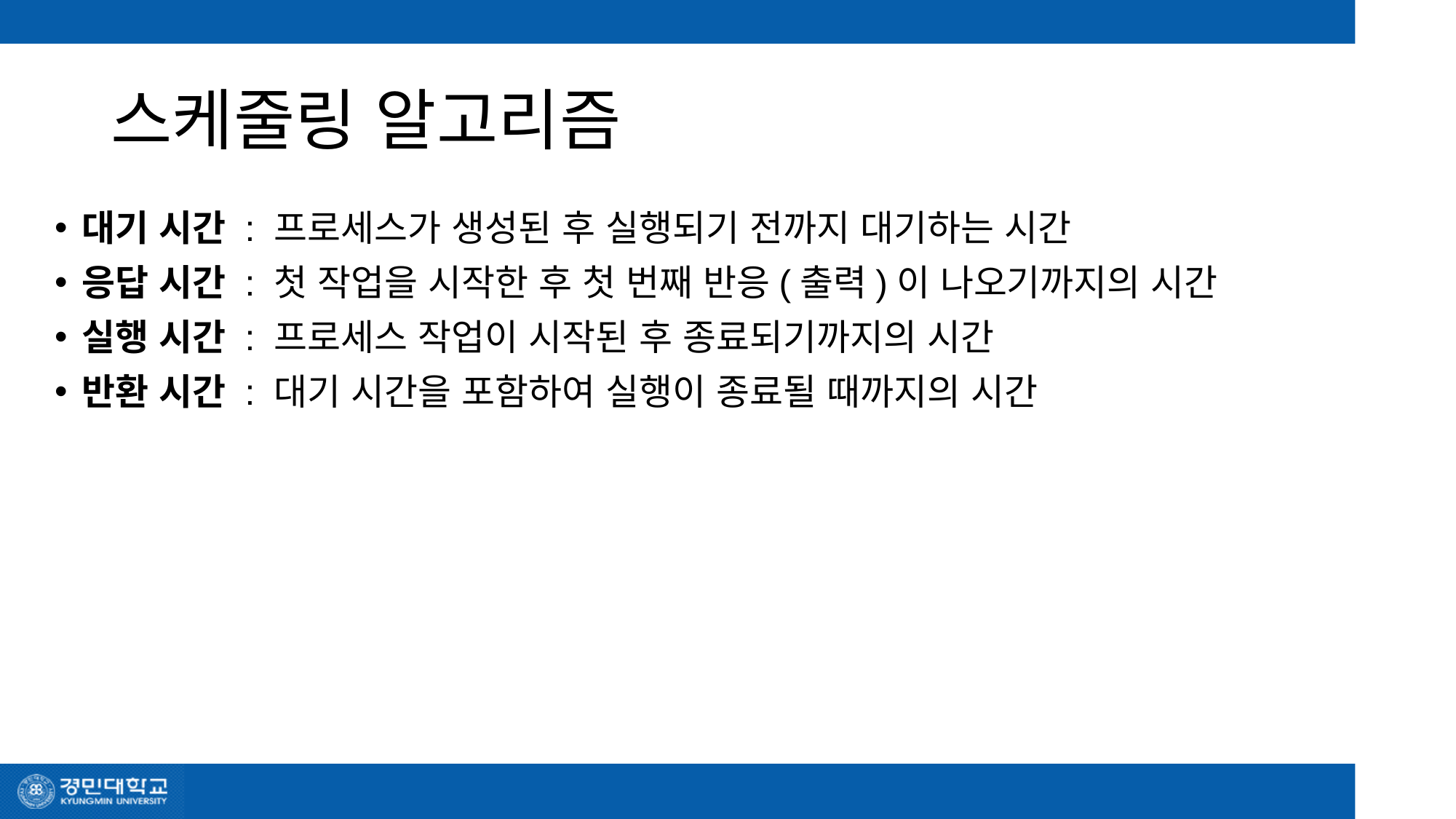

# 스케줄링 알고리즘

대기 시간 : 프로세스가 생성된 후 실행되기 전까지 대기하는 시간
응답 시간 : 첫 작업을 시작한 후 첫 번째 반응(출력)이 나오기까지의 시간
실행 시간 : 프로세스 작업이 시작된 후 종료되기까지의 시간
반환 시간 : 대기 시간을 포함하여 실행이 종료될 때까지의 시간